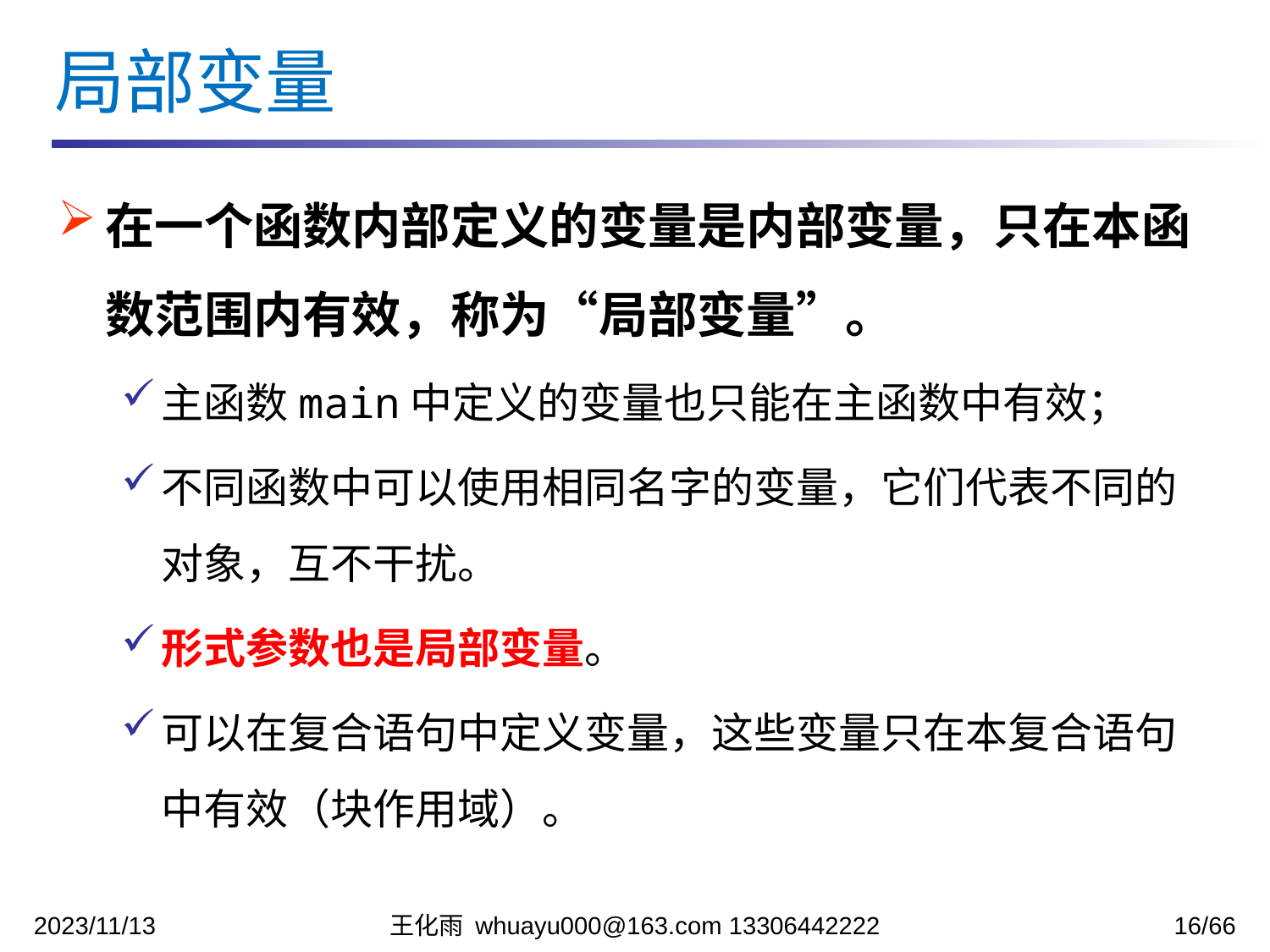

局部变量
在一个函数内部定义的变量是内部变量，只在本函数范围内有效，称为“局部变量”。
主函数main中定义的变量也只能在主函数中有效；
不同函数中可以使用相同名字的变量，它们代表不同的对象，互不干扰。
形式参数也是局部变量。
可以在复合语句中定义变量，这些变量只在本复合语句中有效（块作用域）。
2023/11/13
王化雨 whuayu000@163.com 13306442222
16/66